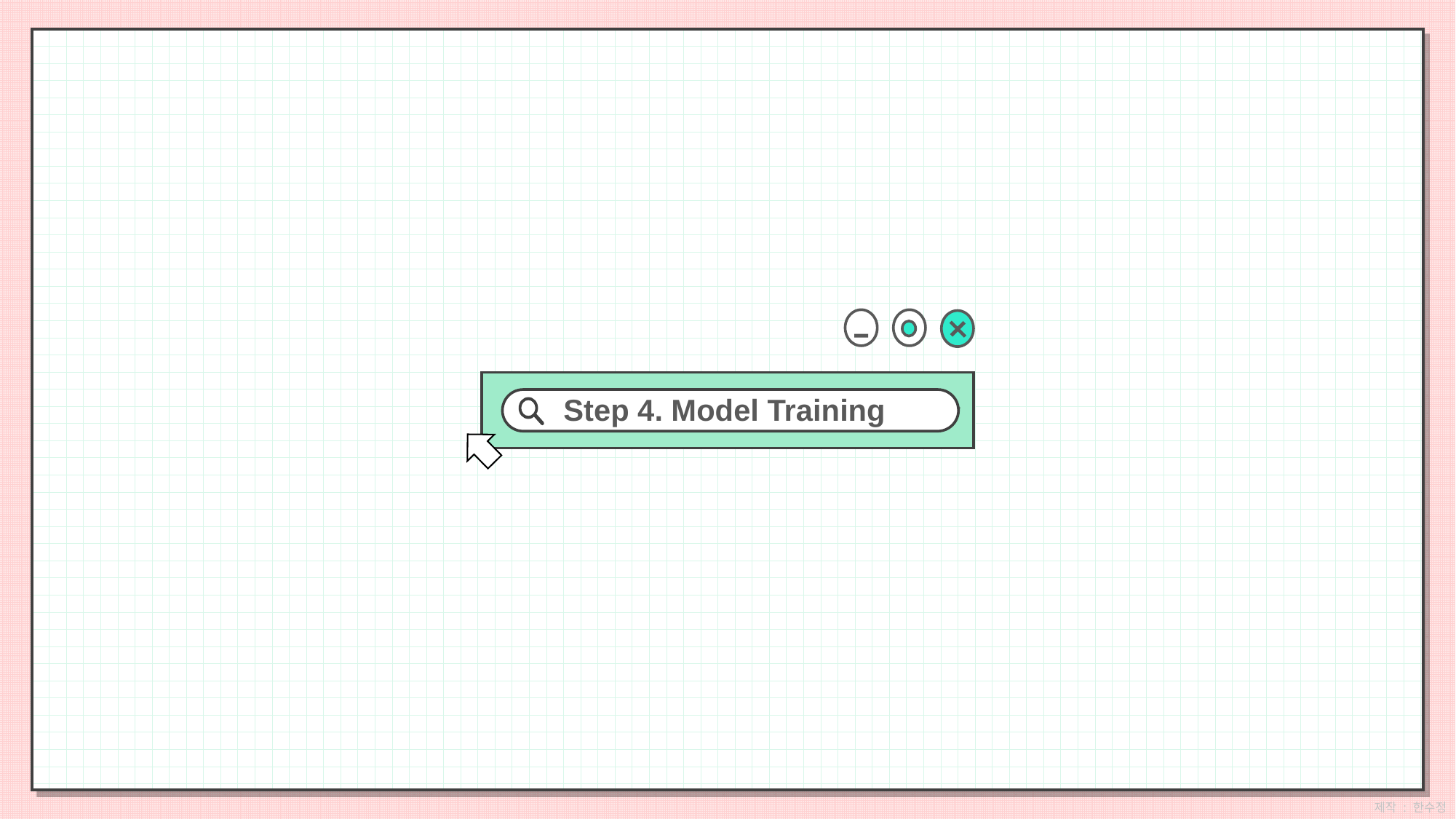

Step 4. Model Training

제작 : 한수정